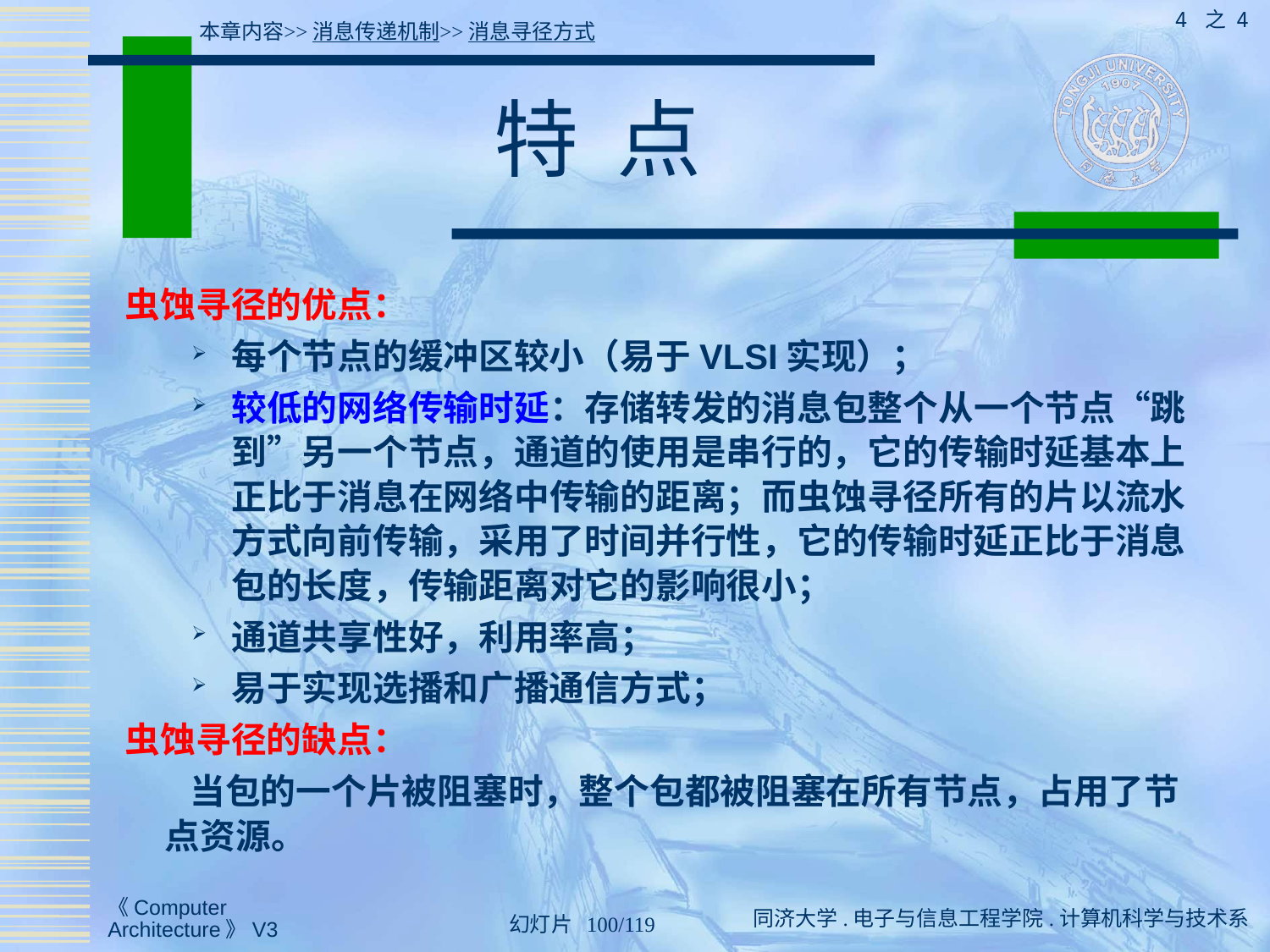

4 之 4
本章内容>>消息传递机制>>消息寻径方式
# 特  点
虫蚀寻径的优点：
每个节点的缓冲区较小（易于VLSI实现）；
较低的网络传输时延：存储转发的消息包整个从一个节点“跳到”另一个节点，通道的使用是串行的，它的传输时延基本上正比于消息在网络中传输的距离；而虫蚀寻径所有的片以流水方式向前传输，采用了时间并行性，它的传输时延正比于消息包的长度，传输距离对它的影响很小；
通道共享性好，利用率高；
易于实现选播和广播通信方式；
虫蚀寻径的缺点：
       当包的一个片被阻塞时，整个包都被阻塞在所有节点，占用了节点资源。